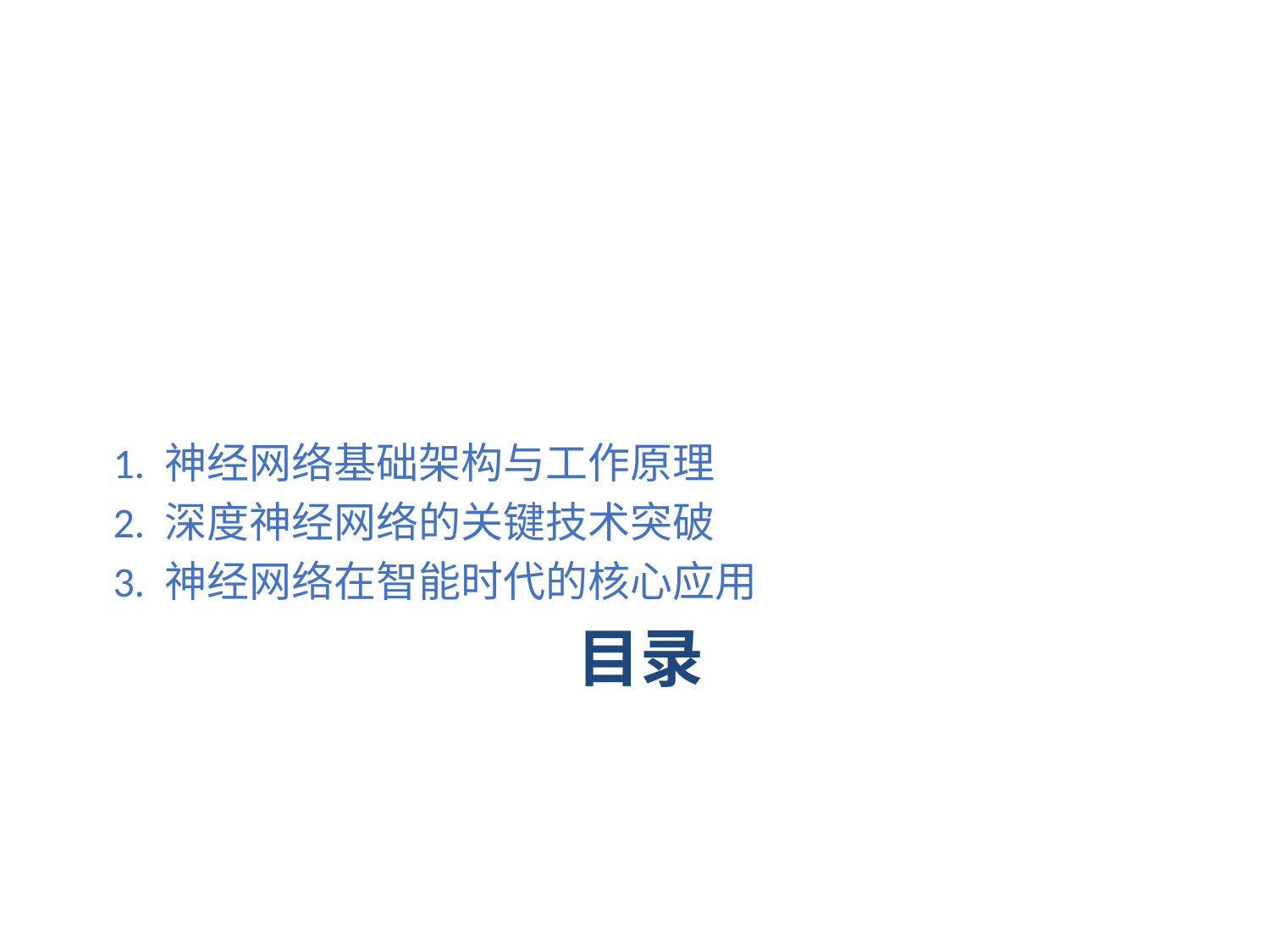

1. 神经网络基础架构与工作原理
2. 深度神经网络的关键技术突破
3. 神经网络在智能时代的核心应用
# 目录